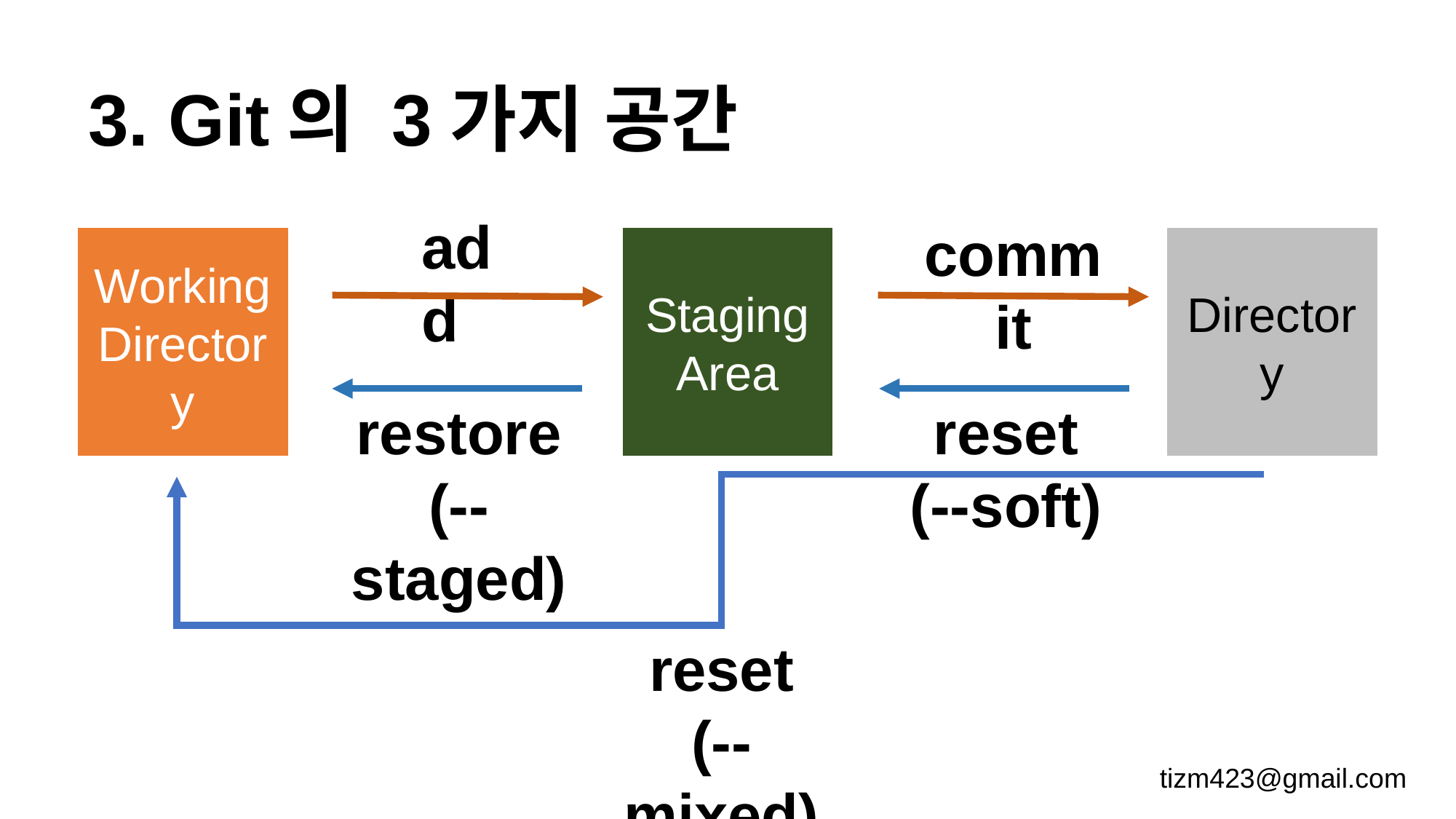

3. Git의 3가지 공간
add
commit
Working
Directory
Staging
Area
Directory
restore
(--staged)
reset
(--soft)
reset
(--mixed)
tizm423@gmail.com